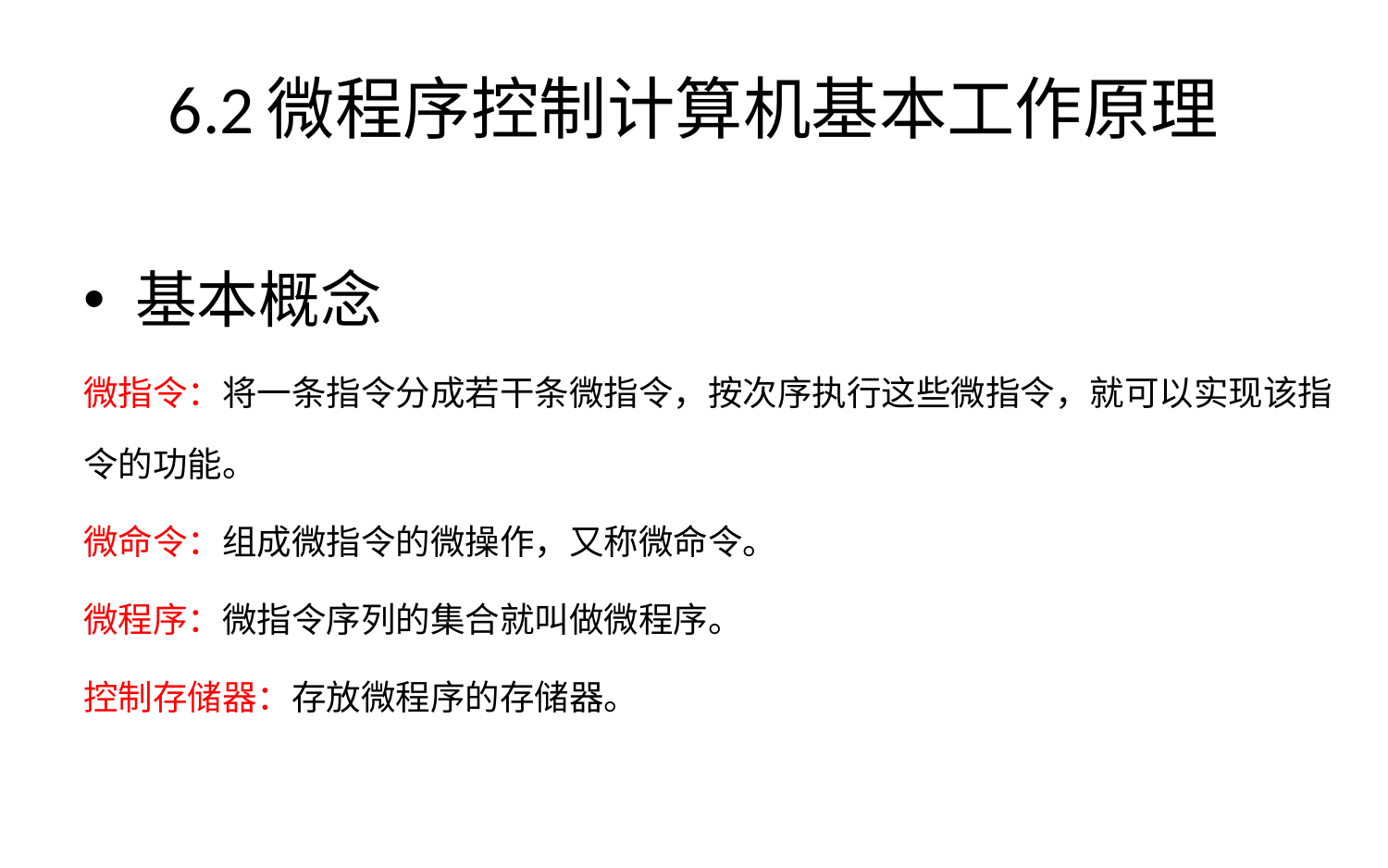

# 6.2微程序控制计算机基本工作原理
基本概念
微指令：将一条指令分成若干条微指令，按次序执行这些微指令，就可以实现该指令的功能。
微命令：组成微指令的微操作，又称微命令。
微程序：微指令序列的集合就叫做微程序。
控制存储器：存放微程序的存储器。